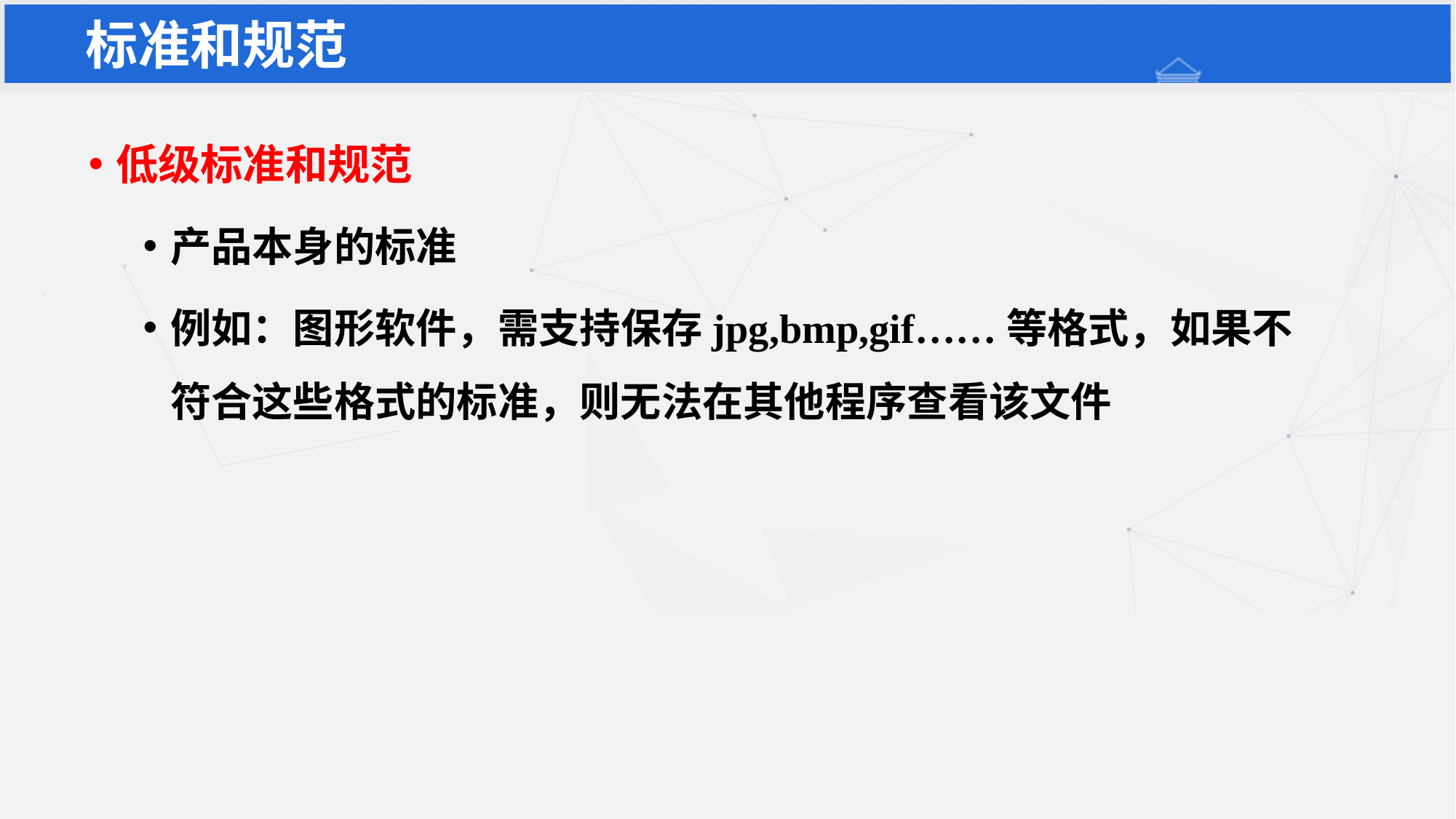

# 标准和规范
低级标准和规范
产品本身的标准
例如：图形软件，需支持保存jpg,bmp,gif……等格式，如果不符合这些格式的标准，则无法在其他程序查看该文件